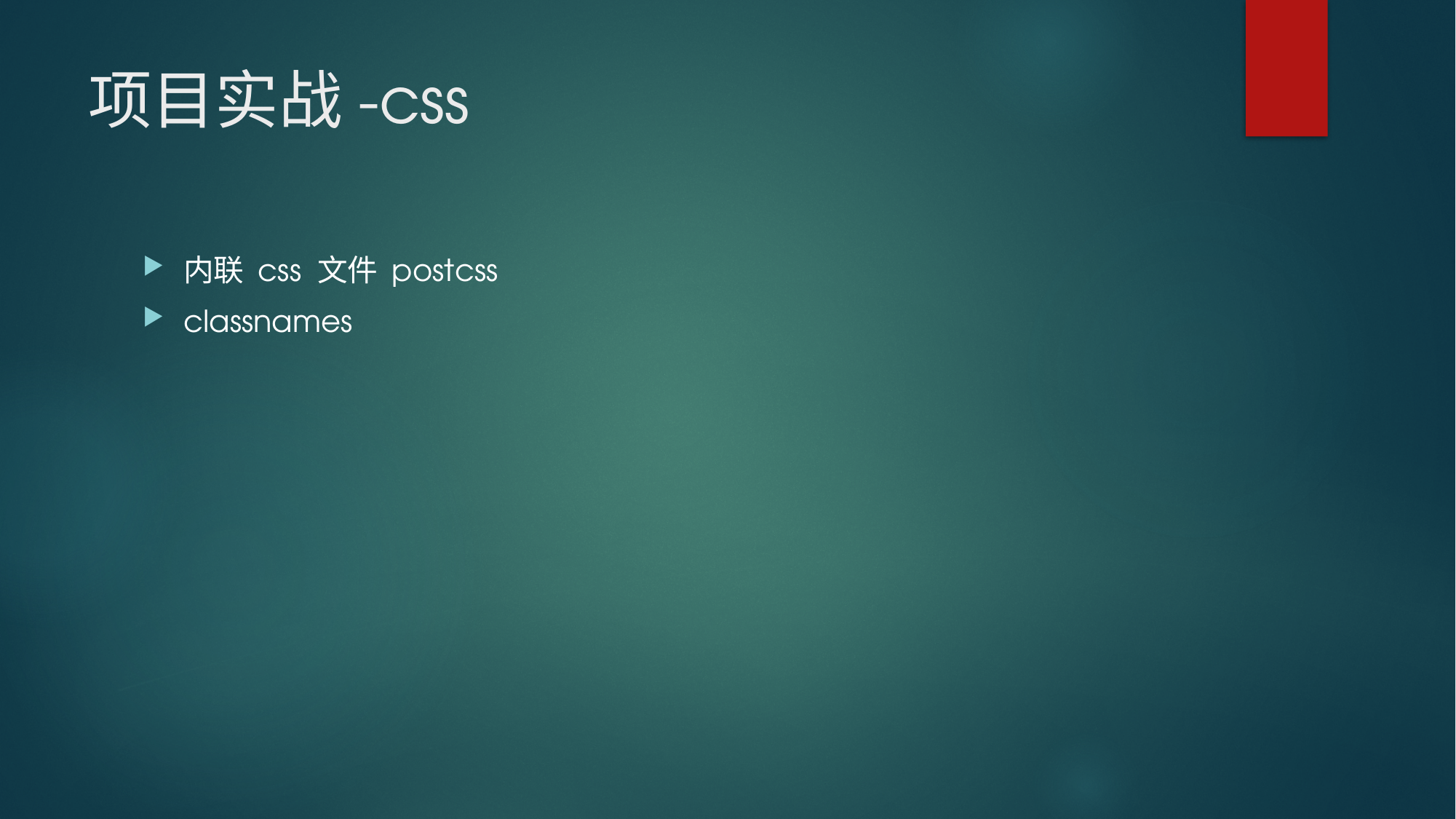

# 项目实战-css
内联 css 文件 postcss
classnames